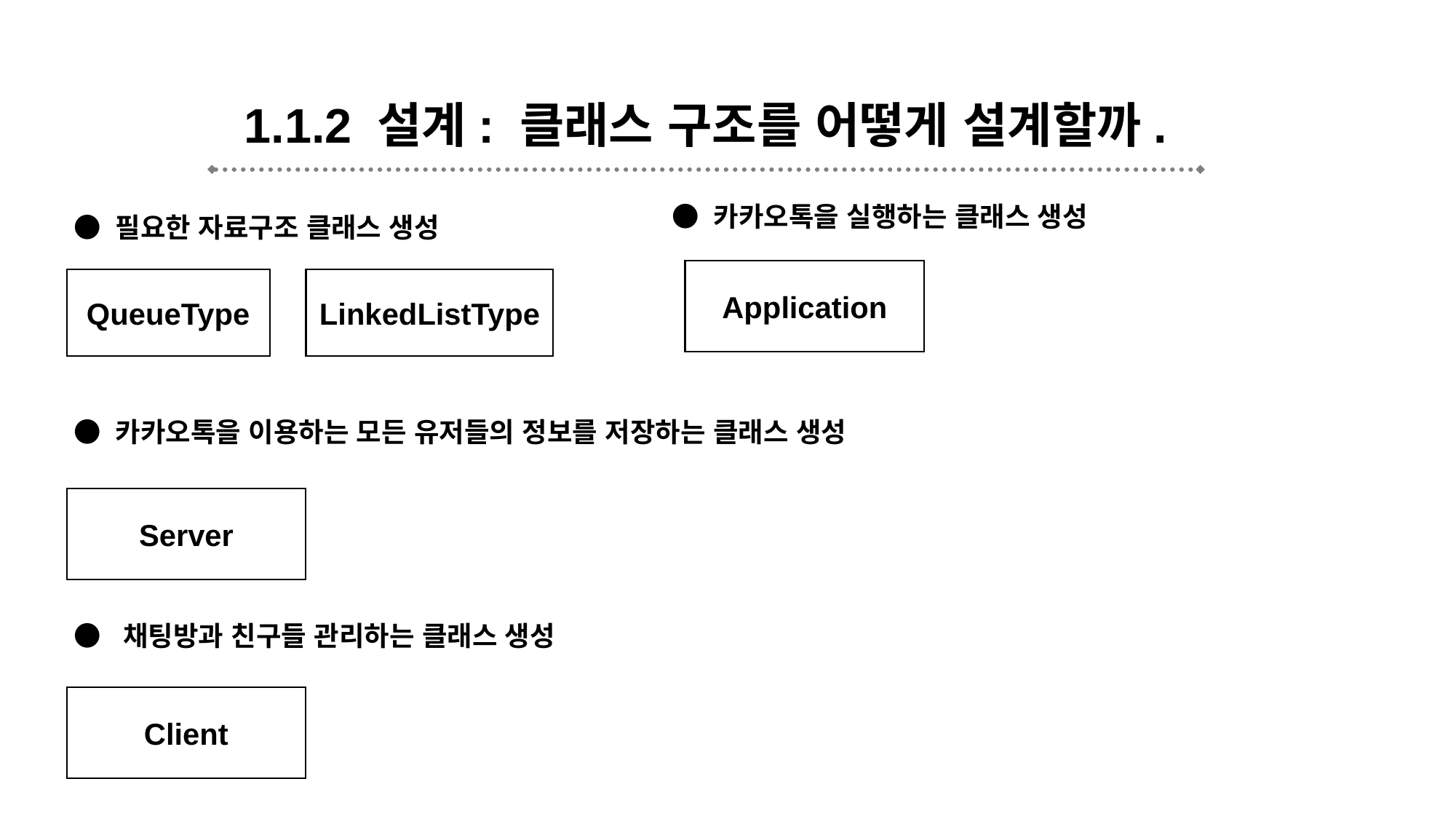

1.2 설계: 클래스 구조를 어떻게 설계할까.
● 카카오톡을 실행하는 클래스 생성
● 필요한 자료구조 클래스 생성
Application
QueueType
LinkedListType
● 카카오톡을 이용하는 모든 유저들의 정보를 저장하는 클래스 생성
Server
●  채팅방과 친구들 관리하는 클래스 생성
Client